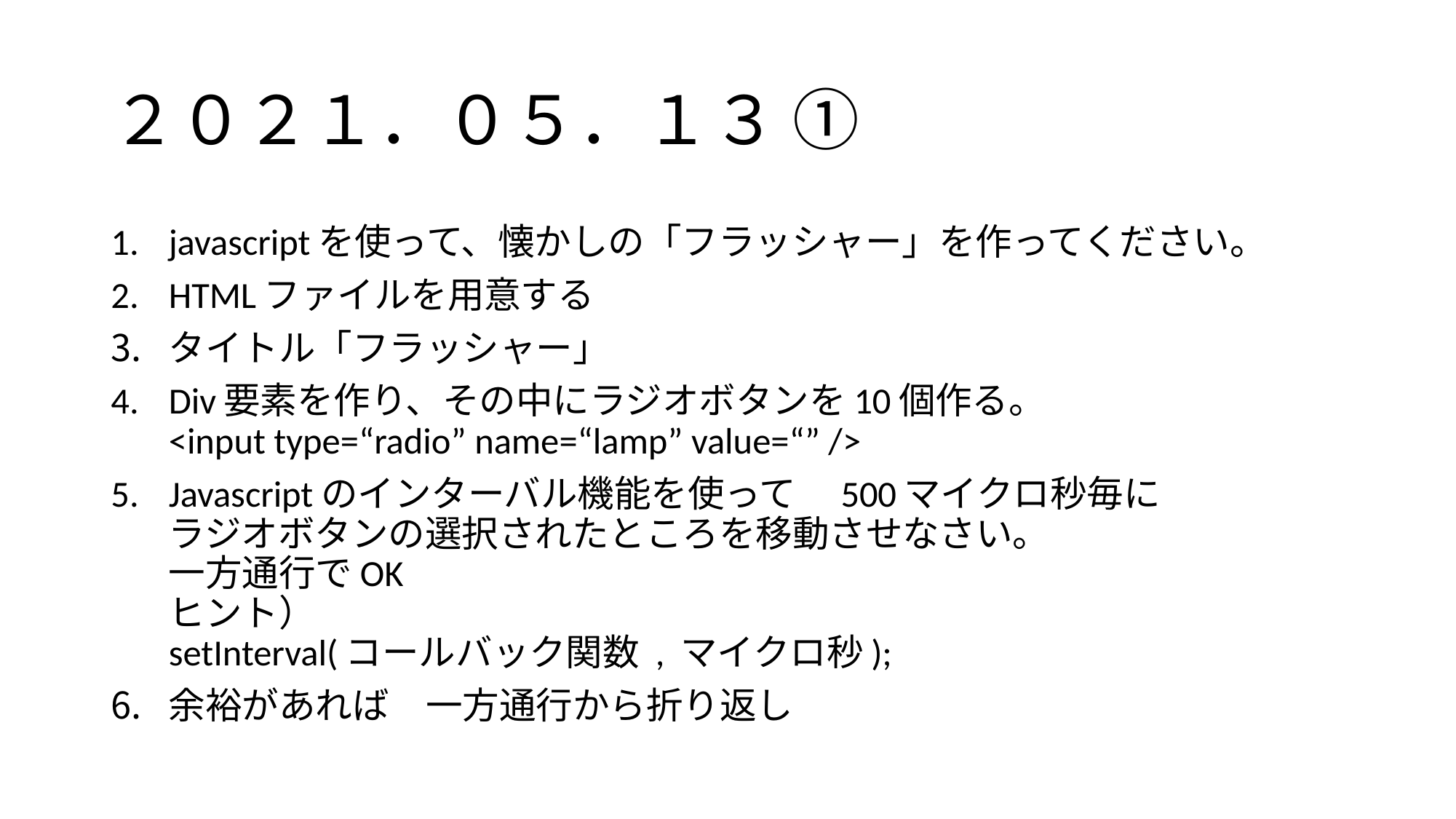

# ２０２１．０５．１３ ①
javascriptを使って、懐かしの「フラッシャー」を作ってください。
HTMLファイルを用意する
タイトル「フラッシャー」
Div要素を作り、その中にラジオボタンを10個作る。
<input type=“radio” name=“lamp” value=“” />
Javascriptのインターバル機能を使って　500マイクロ秒毎に
ラジオボタンの選択されたところを移動させなさい。
一方通行でOK
ヒント）
setInterval(コールバック関数 , マイクロ秒);
余裕があれば　一方通行から折り返し